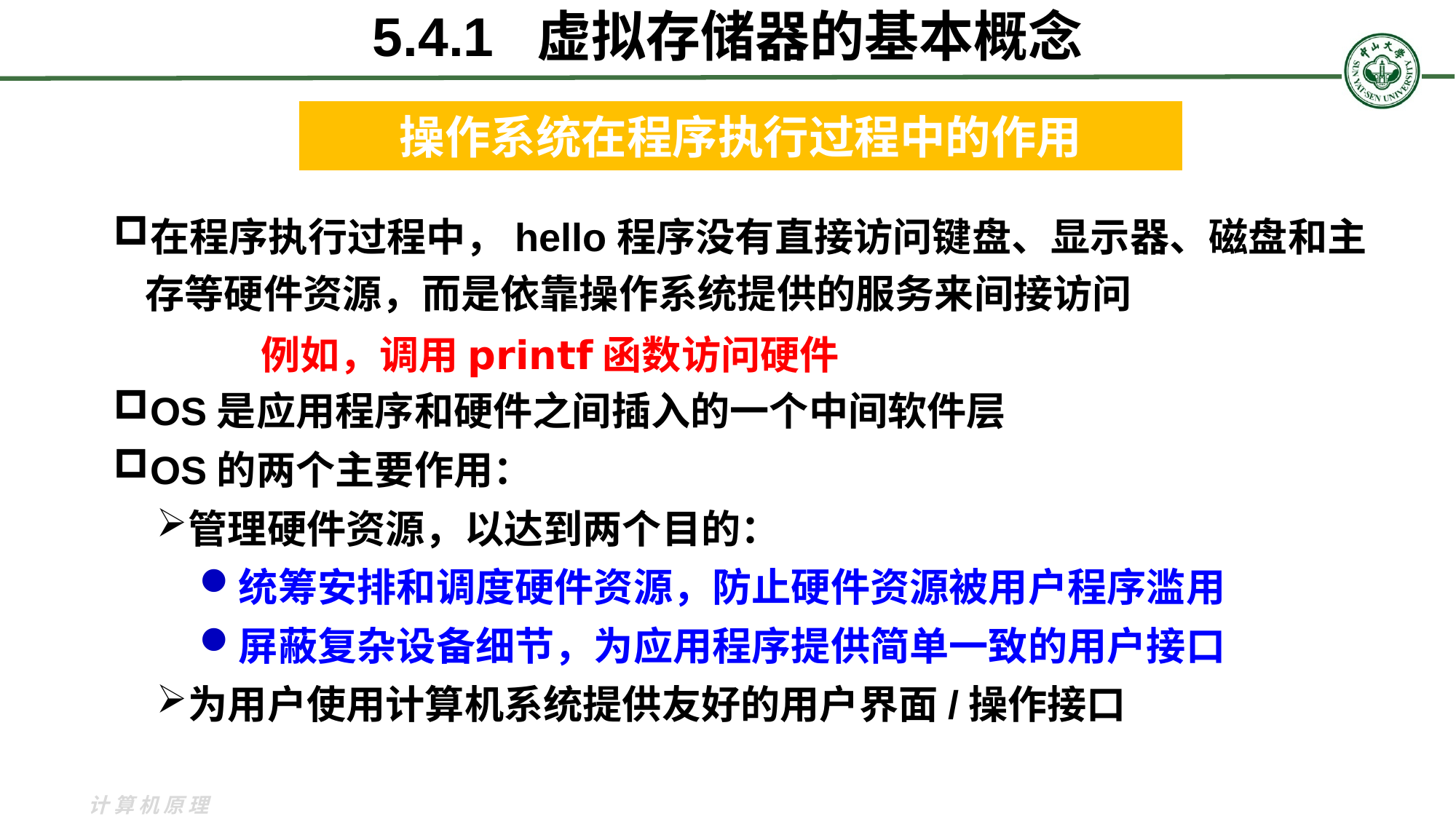

5.4.1  虚拟存储器的基本概念
操作系统在程序执行过程中的作用
在程序执行过程中，hello程序没有直接访问键盘、显示器、磁盘和主存等硬件资源，而是依靠操作系统提供的服务来间接访问

OS是应用程序和硬件之间插入的一个中间软件层
OS的两个主要作用：
管理硬件资源，以达到两个目的：
统筹安排和调度硬件资源，防止硬件资源被用户程序滥用
屏蔽复杂设备细节，为应用程序提供简单一致的用户接口
为用户使用计算机系统提供友好的用户界面/操作接口

例如，调用printf函数访问硬件